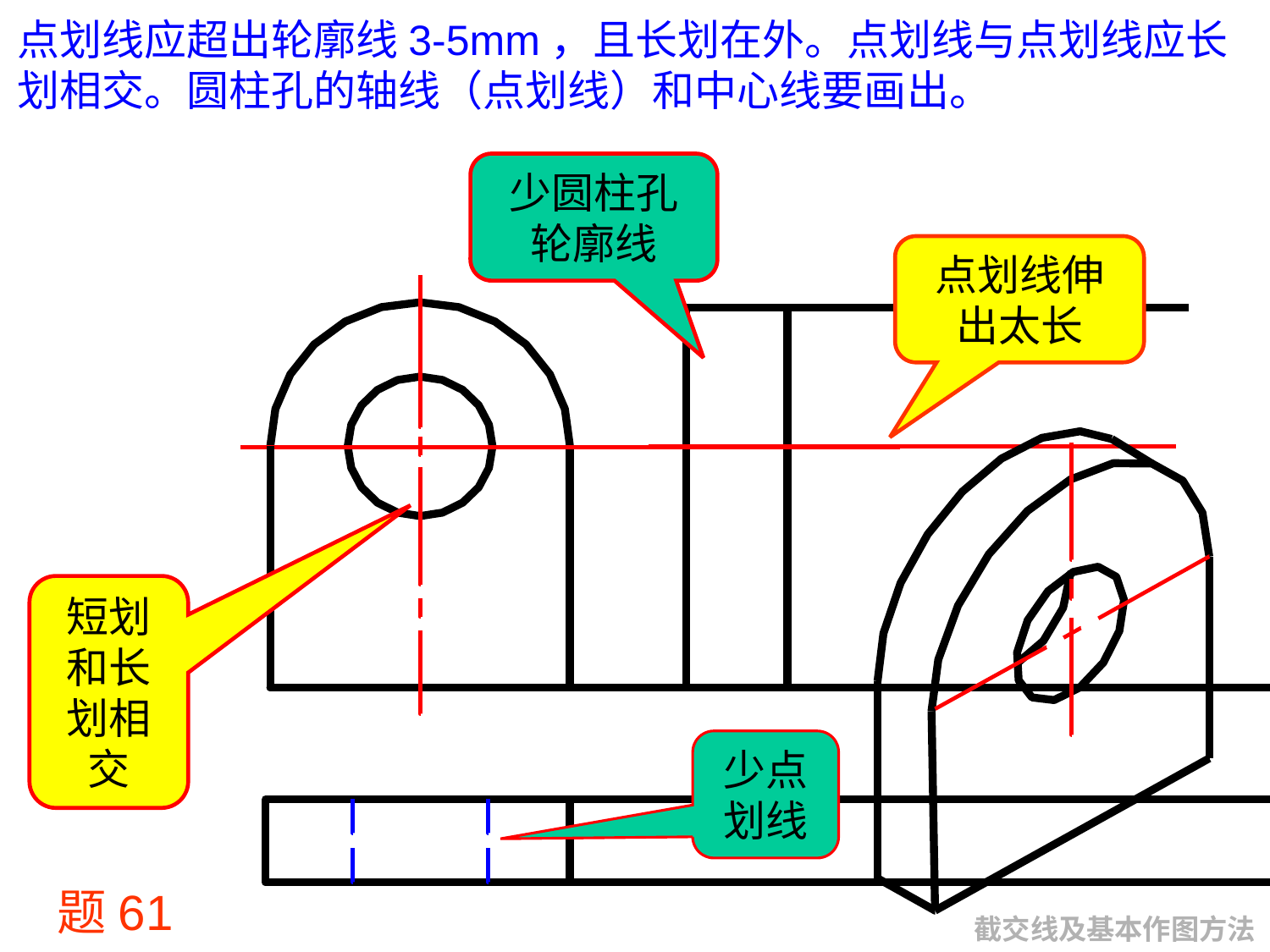

点划线应超出轮廓线3-5mm，且长划在外。点划线与点划线应长划相交。圆柱孔的轴线（点划线）和中心线要画出。
少圆柱孔
轮廓线
点划线伸
出太长
短划
和长
划相
交
少点
划线

题61
截交线及基本作图方法